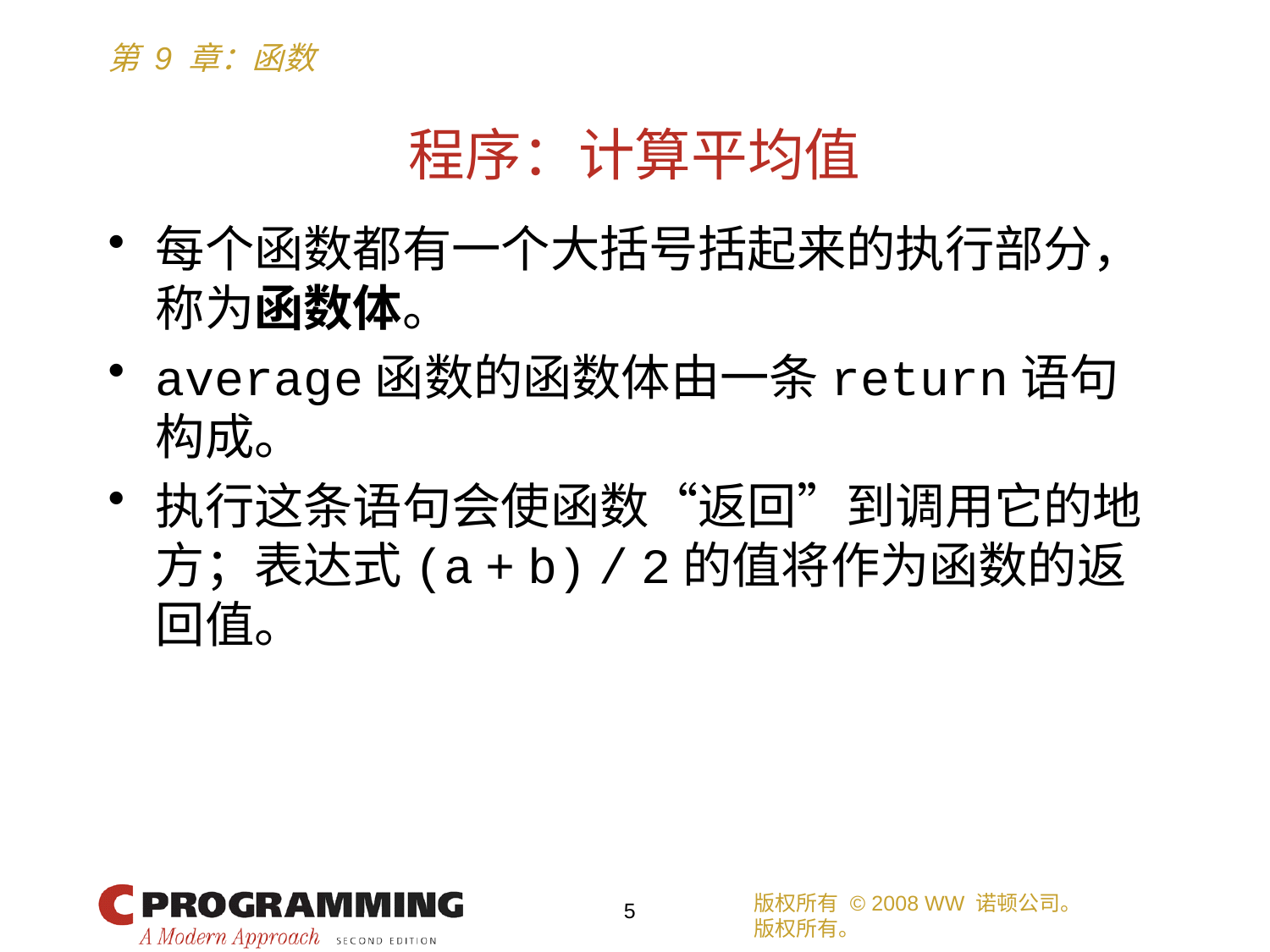

# 程序：计算平均值
每个函数都有一个大括号括起来的执行部分，称为函数体。
average函数的函数体由一条return语句构成。
执行这条语句会使函数“返回”到调用它的地方；表达式(a + b) / 2的值将作为函数的返回值。
版权所有 © 2008 WW 诺顿公司。
版权所有。
5